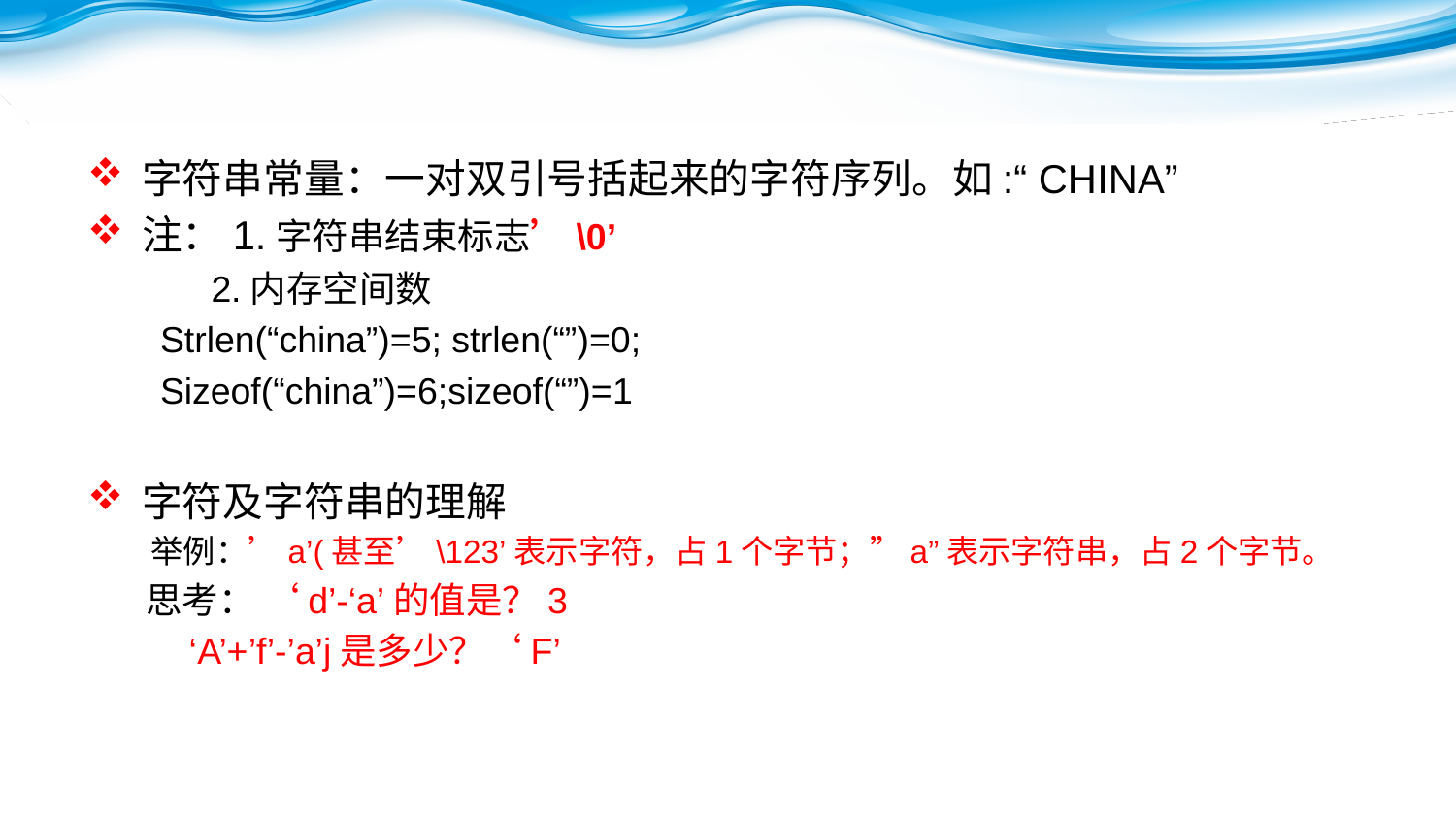

字符串常量：一对双引号括起来的字符序列。如:“ CHINA”
注：1.字符串结束标志’\0’
     2.内存空间数
Strlen(“china”)=5; strlen(“”)=0;
Sizeof(“china”)=6;sizeof(“”)=1

字符及字符串的理解
举例：’a’(甚至’\123’表示字符，占1个字节；”a”表示字符串，占2个字节。
      思考： ‘d’-‘a’的值是？3
          ‘A’+’f’-’a’j是多少？‘F’